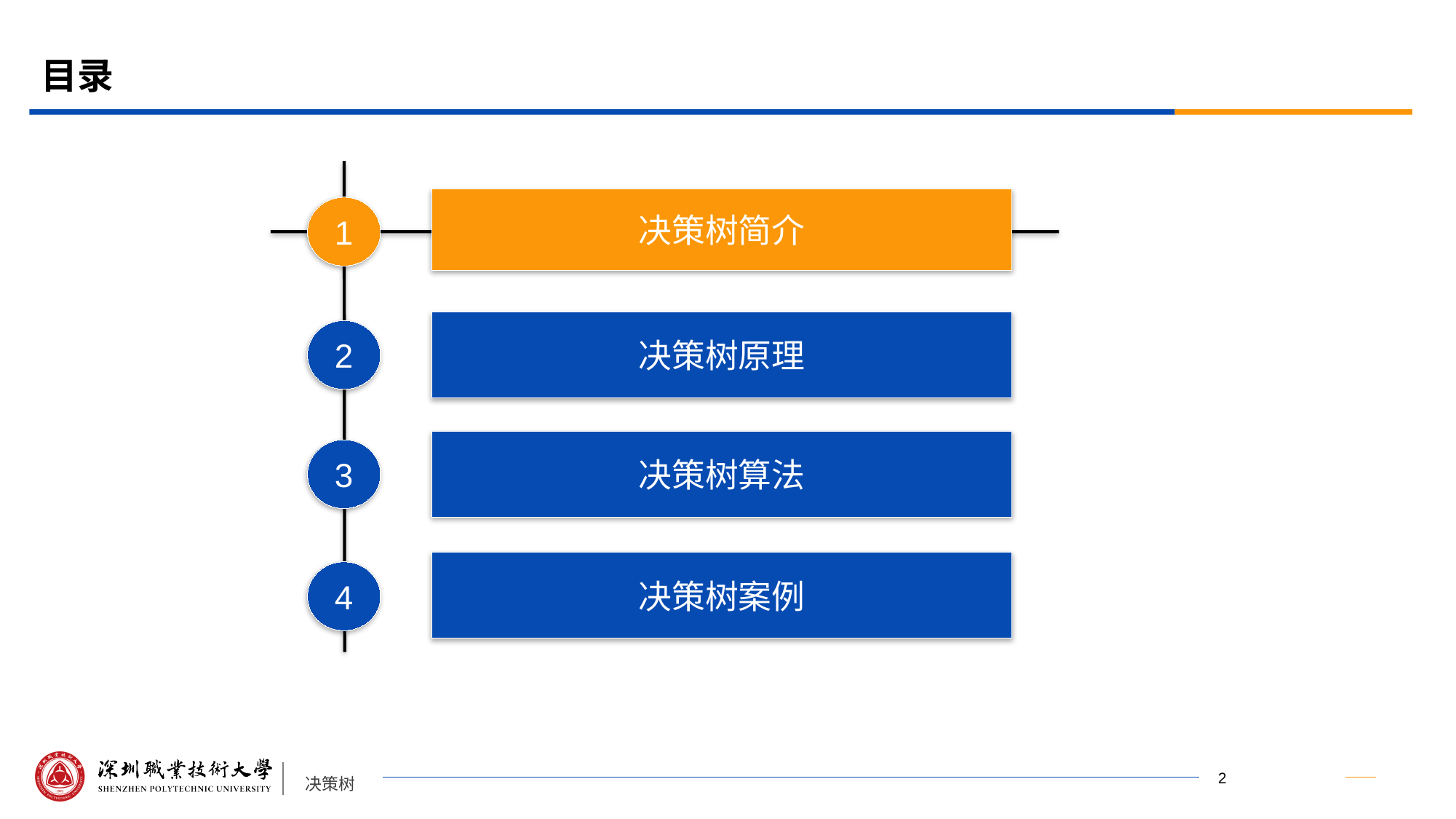

# 目录
决策树简介
1

决策树原理
2
决策树算法
3
决策树案例
4